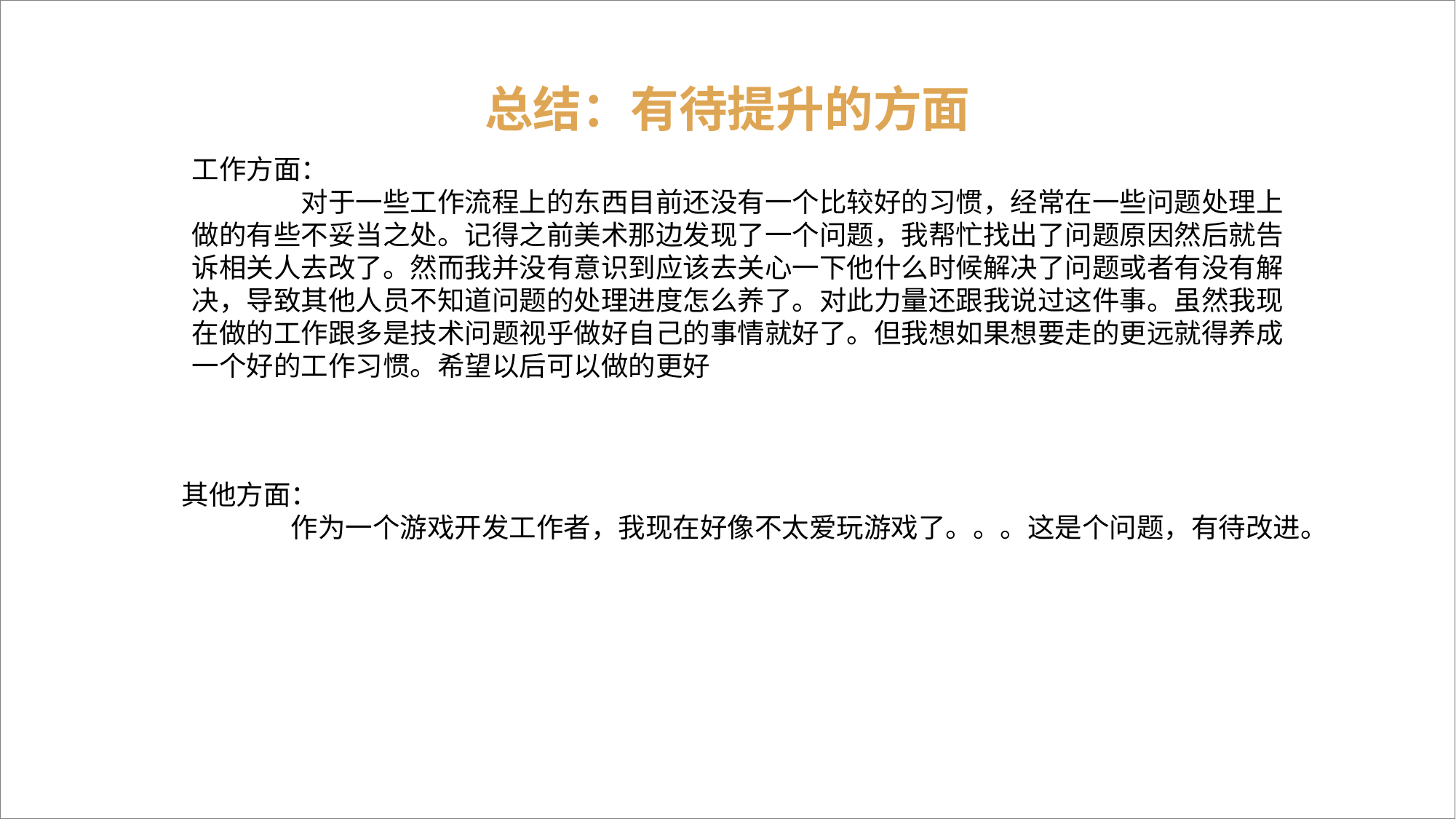

总结：有待提升的方面
工作方面：
	对于一些工作流程上的东西目前还没有一个比较好的习惯，经常在一些问题处理上
做的有些不妥当之处。记得之前美术那边发现了一个问题，我帮忙找出了问题原因然后就告
诉相关人去改了。然而我并没有意识到应该去关心一下他什么时候解决了问题或者有没有解
决，导致其他人员不知道问题的处理进度怎么养了。对此力量还跟我说过这件事。虽然我现
在做的工作跟多是技术问题视乎做好自己的事情就好了。但我想如果想要走的更远就得养成
一个好的工作习惯。希望以后可以做的更好
其他方面：
	作为一个游戏开发工作者，我现在好像不太爱玩游戏了。。。这是个问题，有待改进。